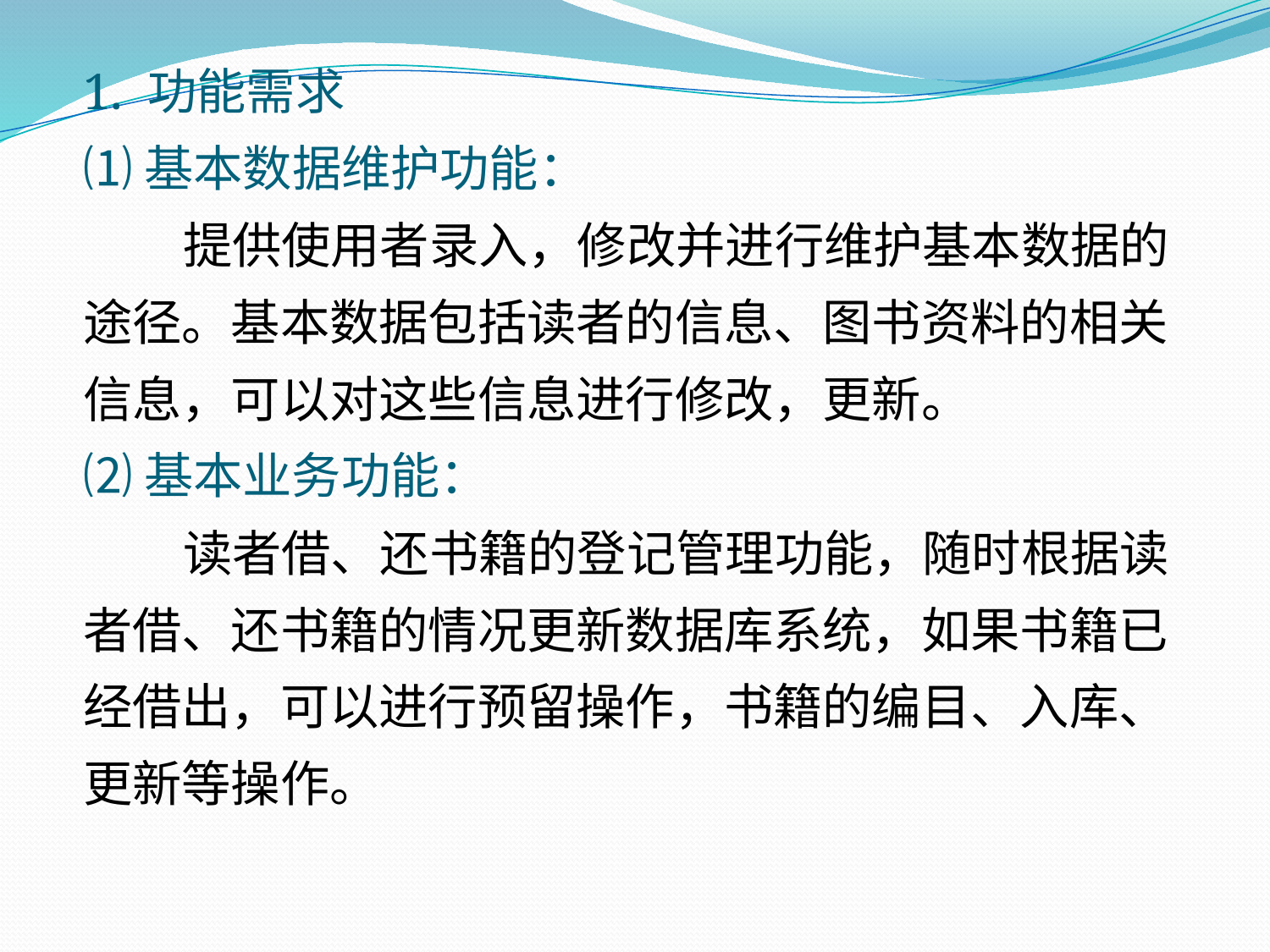

1. 功能需求
⑴基本数据维护功能：
        提供使用者录入，修改并进行维护基本数据的途径。基本数据包括读者的信息、图书资料的相关信息，可以对这些信息进行修改，更新。
⑵基本业务功能：
        读者借、还书籍的登记管理功能，随时根据读者借、还书籍的情况更新数据库系统，如果书籍已经借出，可以进行预留操作，书籍的编目、入库、更新等操作。